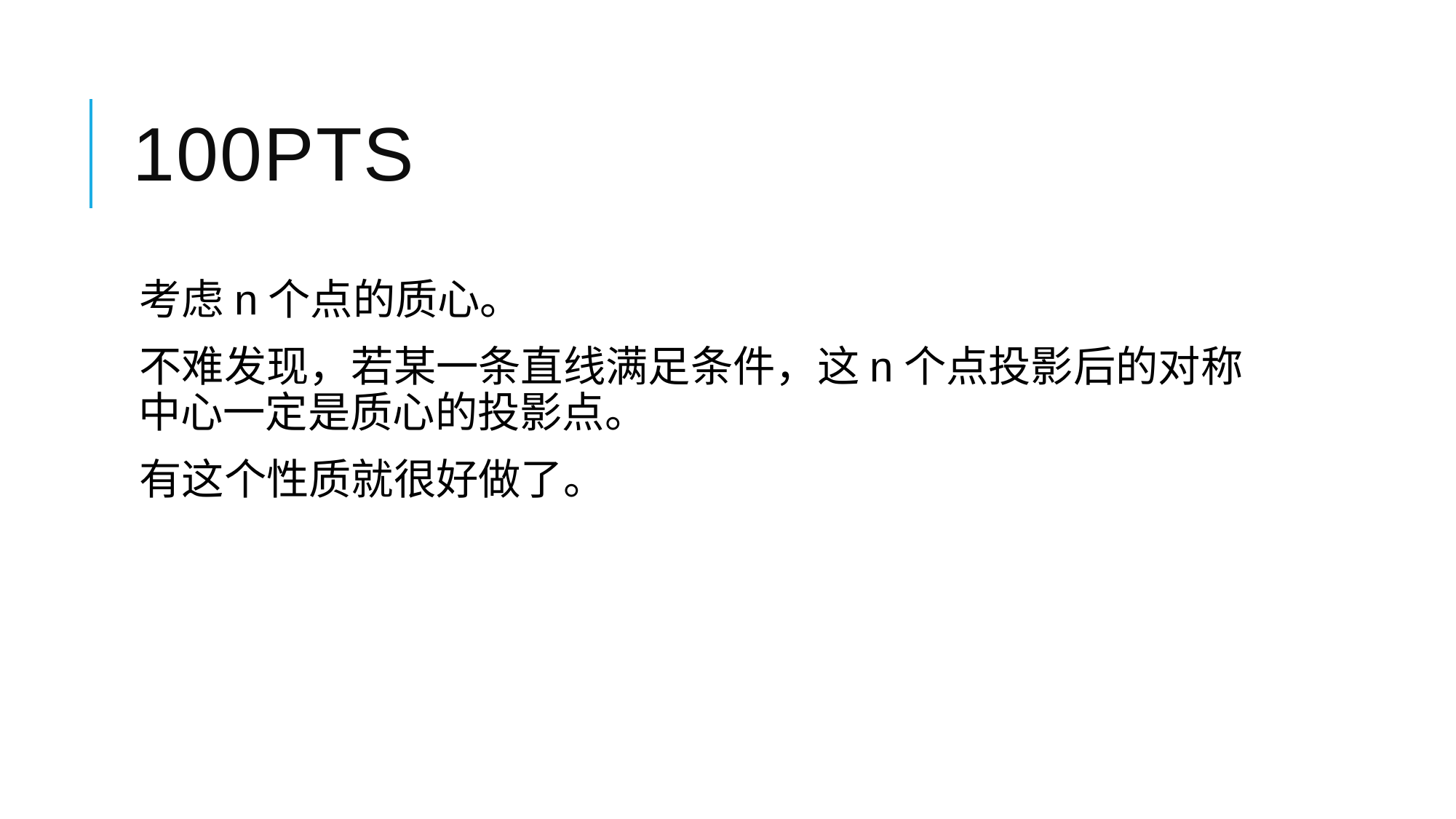

# 100pts
考虑n个点的质心。
不难发现，若某一条直线满足条件，这n个点投影后的对称中心一定是质心的投影点。
有这个性质就很好做了。